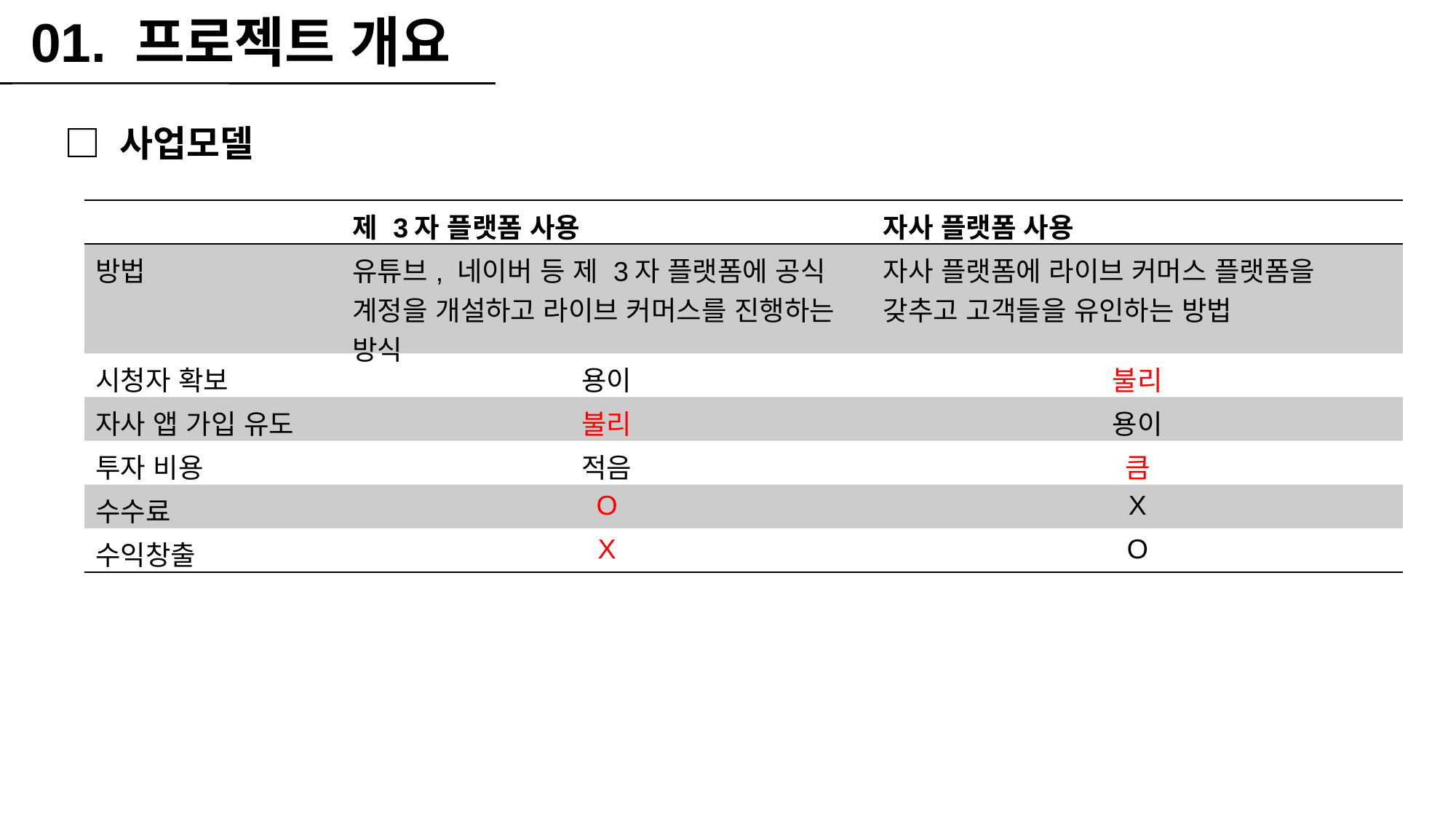

01. 프로젝트 개요

□ 사업모델
|  | 제 3자 플랫폼 사용 | 자사 플랫폼 사용 |
| --- | --- | --- |
| 방법 | 유튜브, 네이버 등 제 3자 플랫폼에 공식 계정을 개설하고 라이브 커머스를 진행하는 방식 | 자사 플랫폼에 라이브 커머스 플랫폼을 갖추고 고객들을 유인하는 방법 |
| 시청자 확보 | 용이 | 불리 |
| 자사 앱 가입 유도 | 불리 | 용이 |
| 투자 비용 | 적음 | 큼 |
| 수수료 | O | X |
| 수익창출 | X | O |